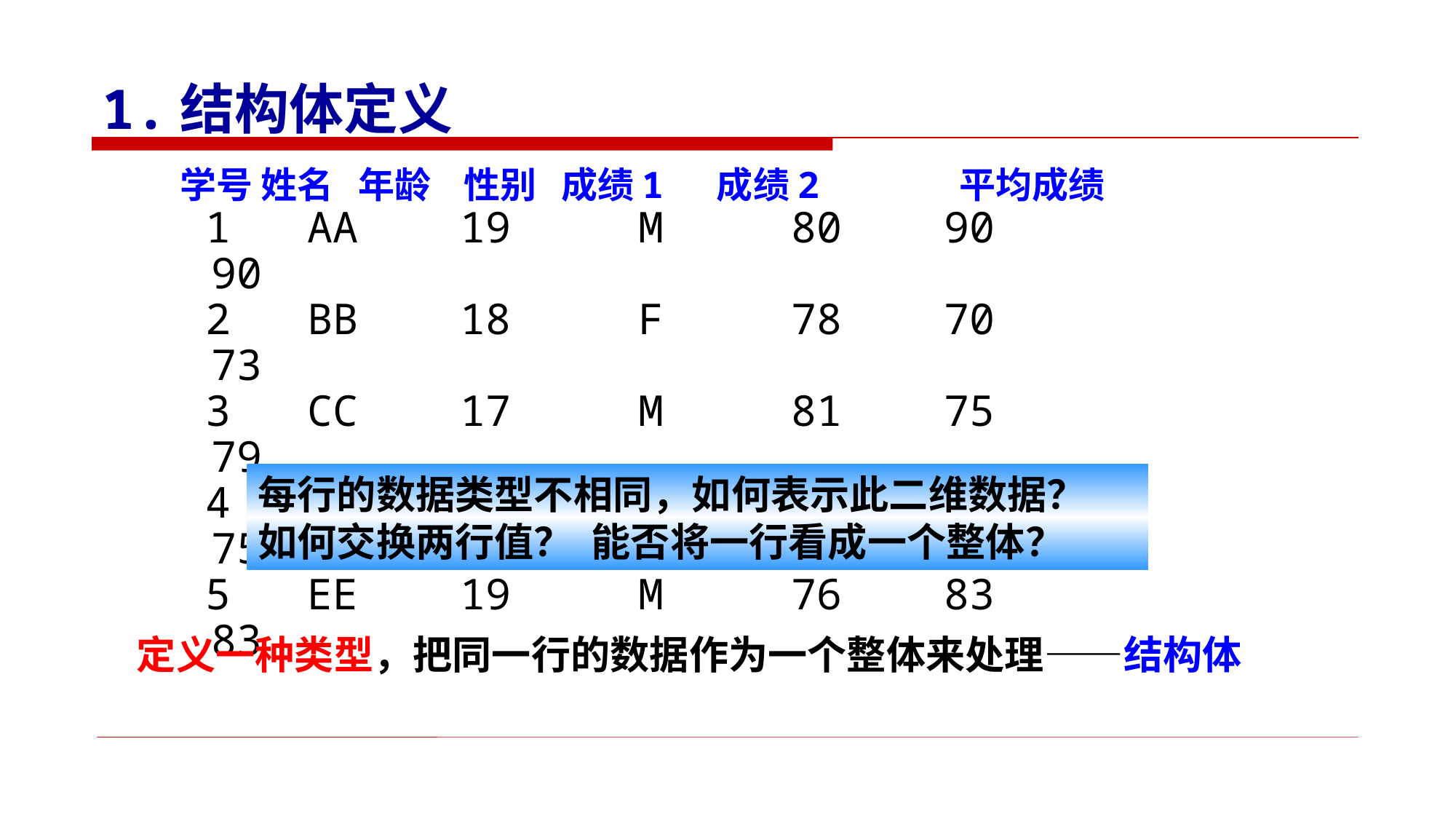

# 1.结构体定义
学号 姓名   年龄    性别   成绩1  成绩2      平均成绩
 1   AA    19     M     80    90         90
 2   BB    18     F     78    70         73
 3   CC    17     M     81    75         79
 4   DD    18     F     80    60         75
 5   EE    19     M     76    83         83
每行的数据类型不相同，如何表示此二维数据？
如何交换两行值？  能否将一行看成一个整体？
定义一种类型，把同一行的数据作为一个整体来处理——结构体